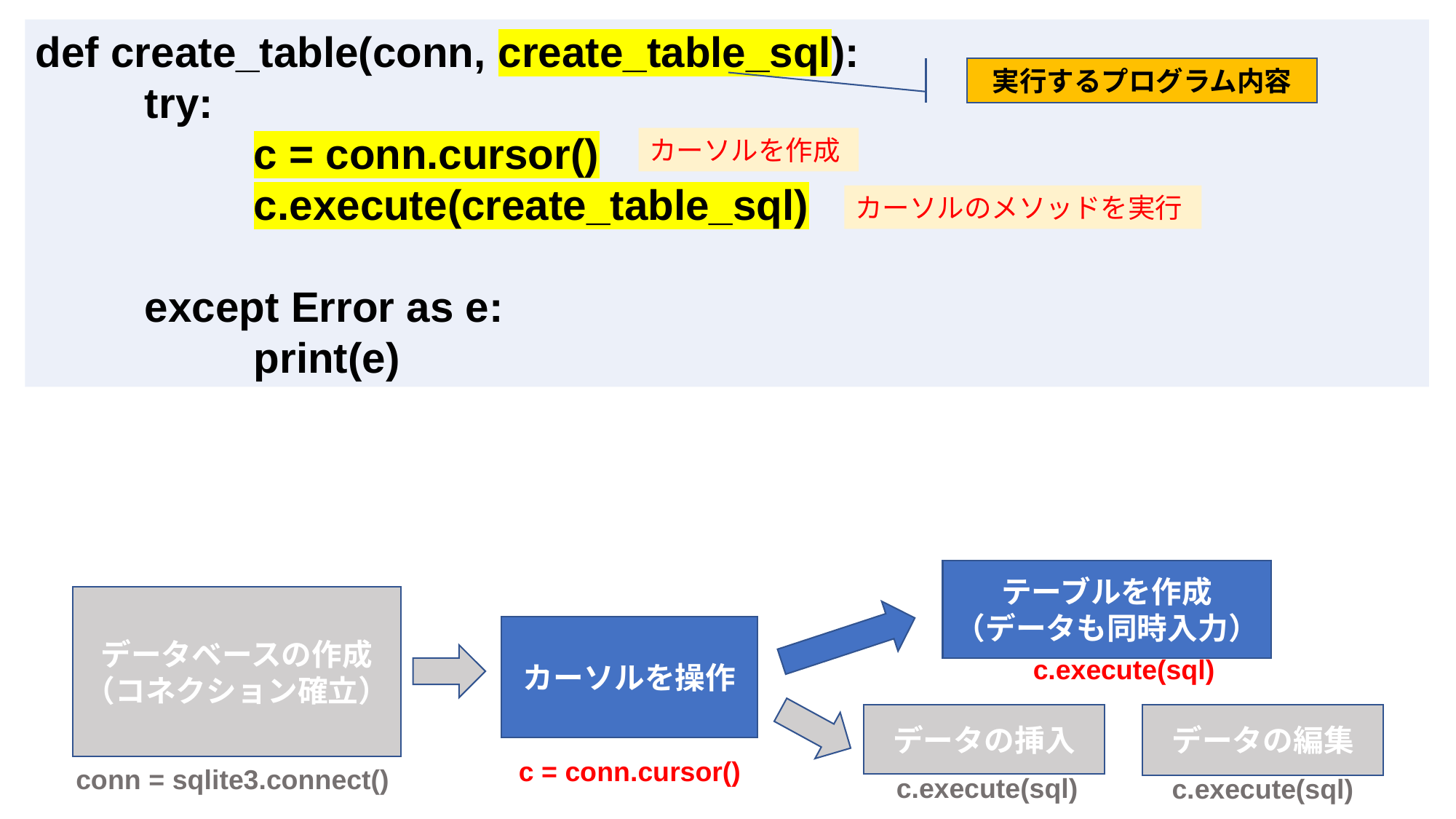

def create_table(conn, create_table_sql):
	try:
		c = conn.cursor()
		c.execute(create_table_sql)

	except Error as e:
		print(e)
実行するプログラム内容
カーソルを作成
カーソルのメソッドを実行
テーブルを作成
（データも同時入力）
データベースの作成
（コネクション確立）

カーソルを操作

c.execute(sql)

データの挿入
データの編集
c = conn.cursor()
conn = sqlite3.connect()
c.execute(sql)
c.execute(sql)